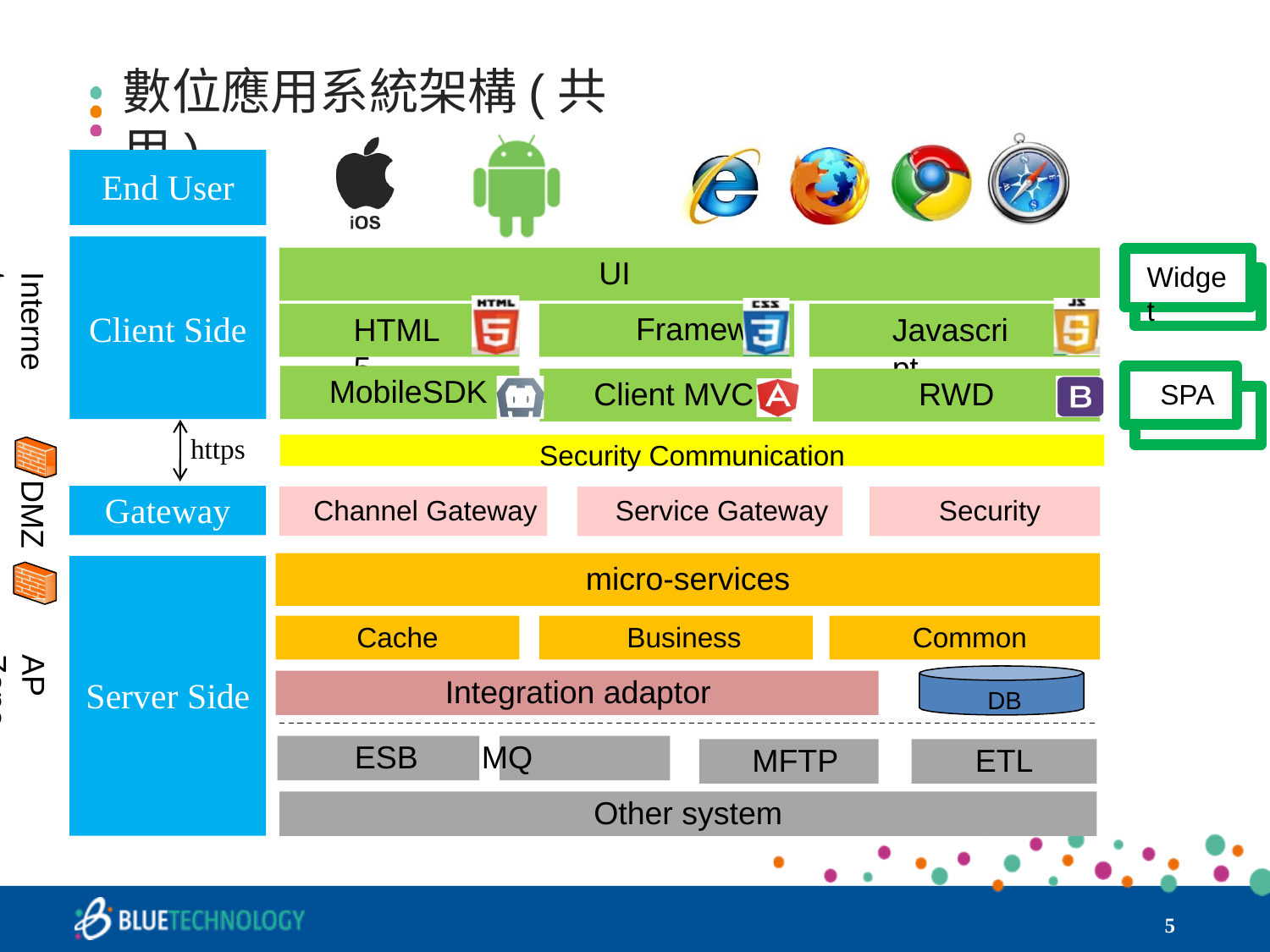

# 數位應用系統架構(共用)

End User
UI Framework  CSS3

Client Side

Widget

t

Internet
HTML5
Javascript

MobileSDK

RWD
Client MVC
SPA

https
Security Communication

Gateway
Channel Gateway
Service Gateway
Security
DMZ
micro-services

Cache
Business
Common

Integration adaptor
Server Side
DB
AP Zone

ESB	MQ

MFTP
ETL
Other system

5